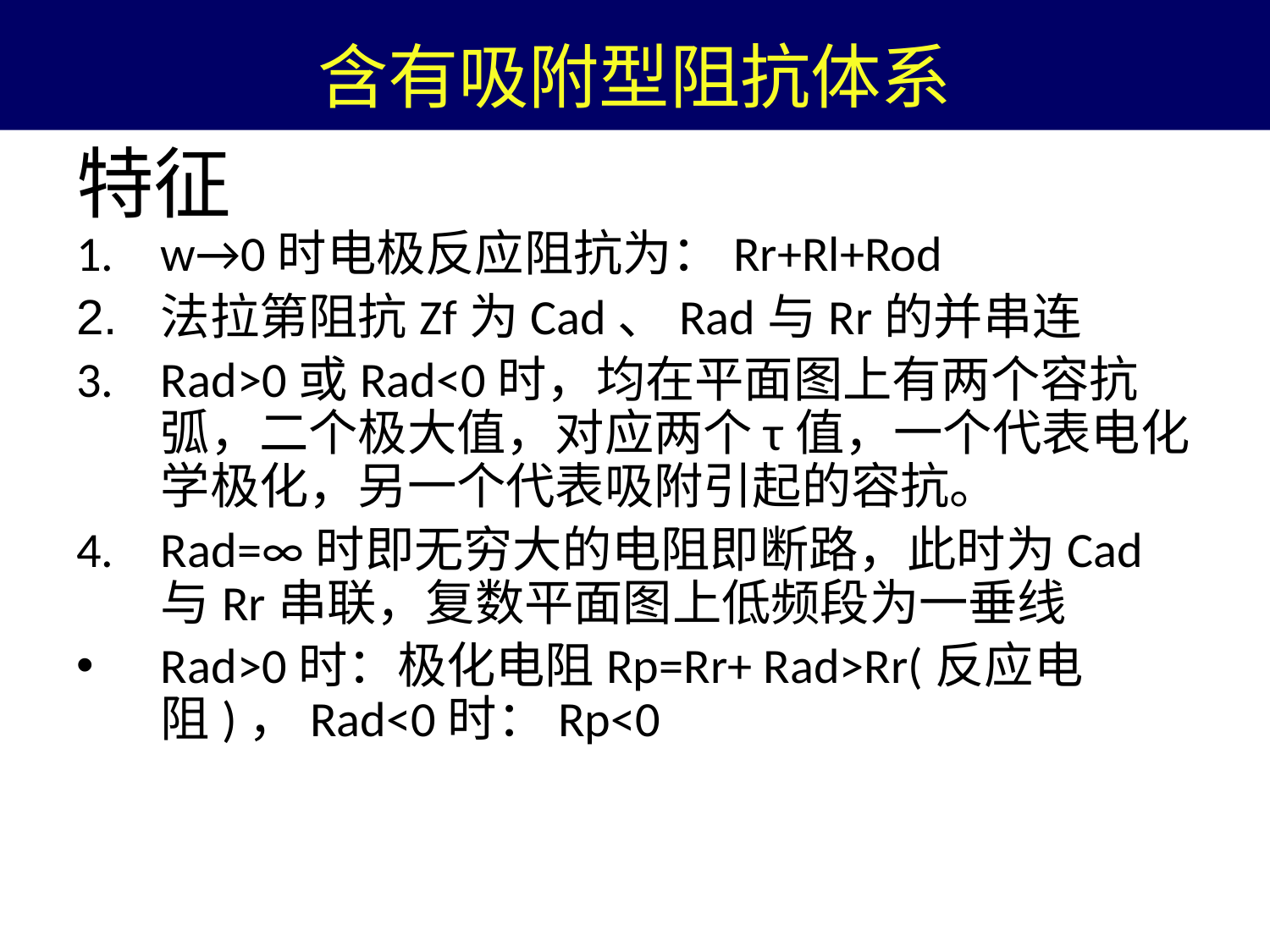

含有吸附型阻抗体系
# 特征
w→0时电极反应阻抗为：Rr+Rl+Rod
法拉第阻抗Zf为Cad、Rad与Rr的并串连
Rad>0或Rad<0时，均在平面图上有两个容抗弧，二个极大值，对应两个τ值，一个代表电化学极化，另一个代表吸附引起的容抗。
Rad=∞时即无穷大的电阻即断路，此时为Cad与Rr串联，复数平面图上低频段为一垂线
Rad>0时：极化电阻Rp=Rr+ Rad>Rr(反应电阻)，Rad<0时：Rp<0